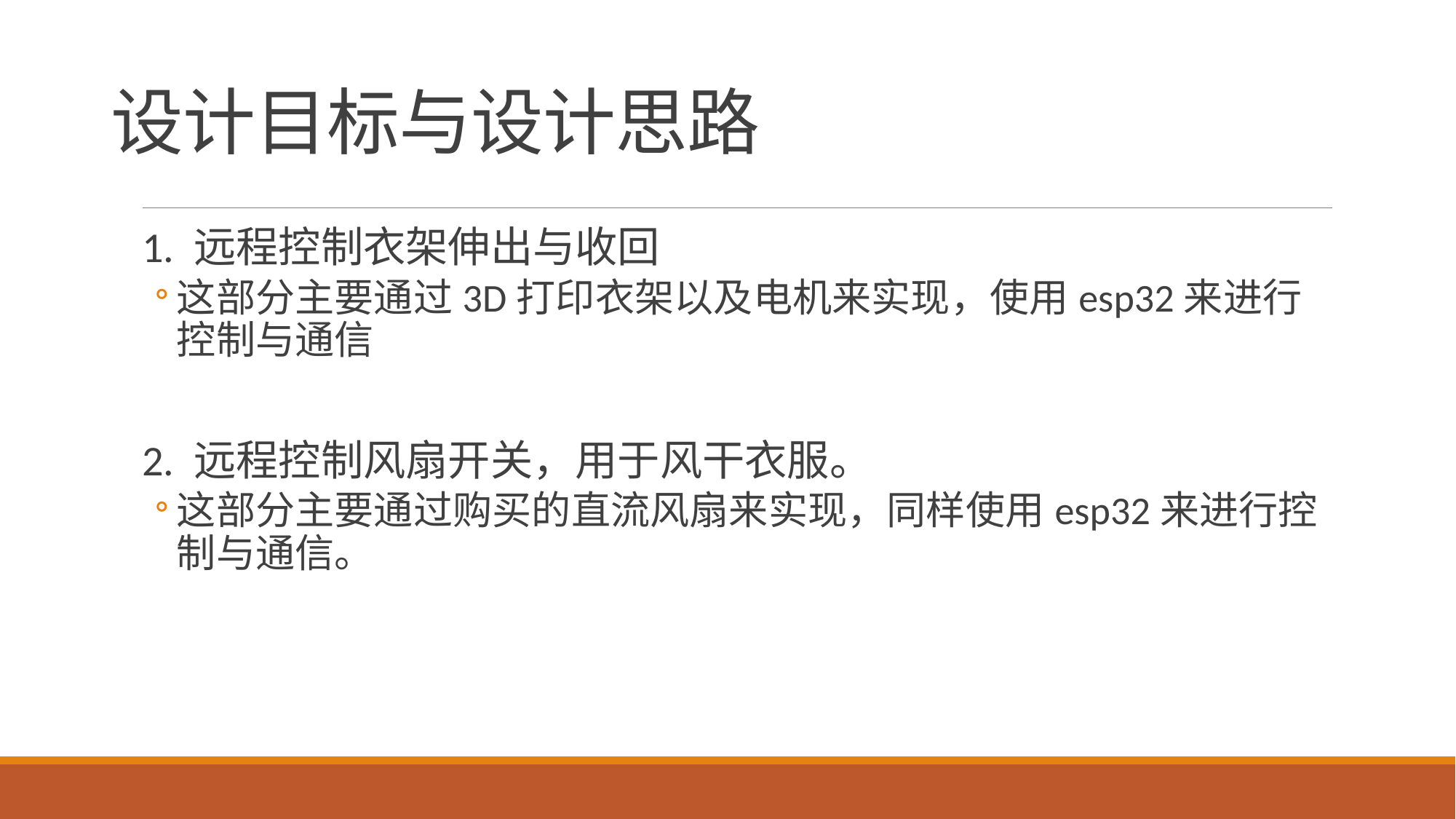

# 设计目标与设计思路
1. 远程控制衣架伸出与收回
这部分主要通过3D打印衣架以及电机来实现，使用esp32来进行控制与通信

2. 远程控制风扇开关，用于风干衣服。
这部分主要通过购买的直流风扇来实现，同样使用esp32来进行控制与通信。